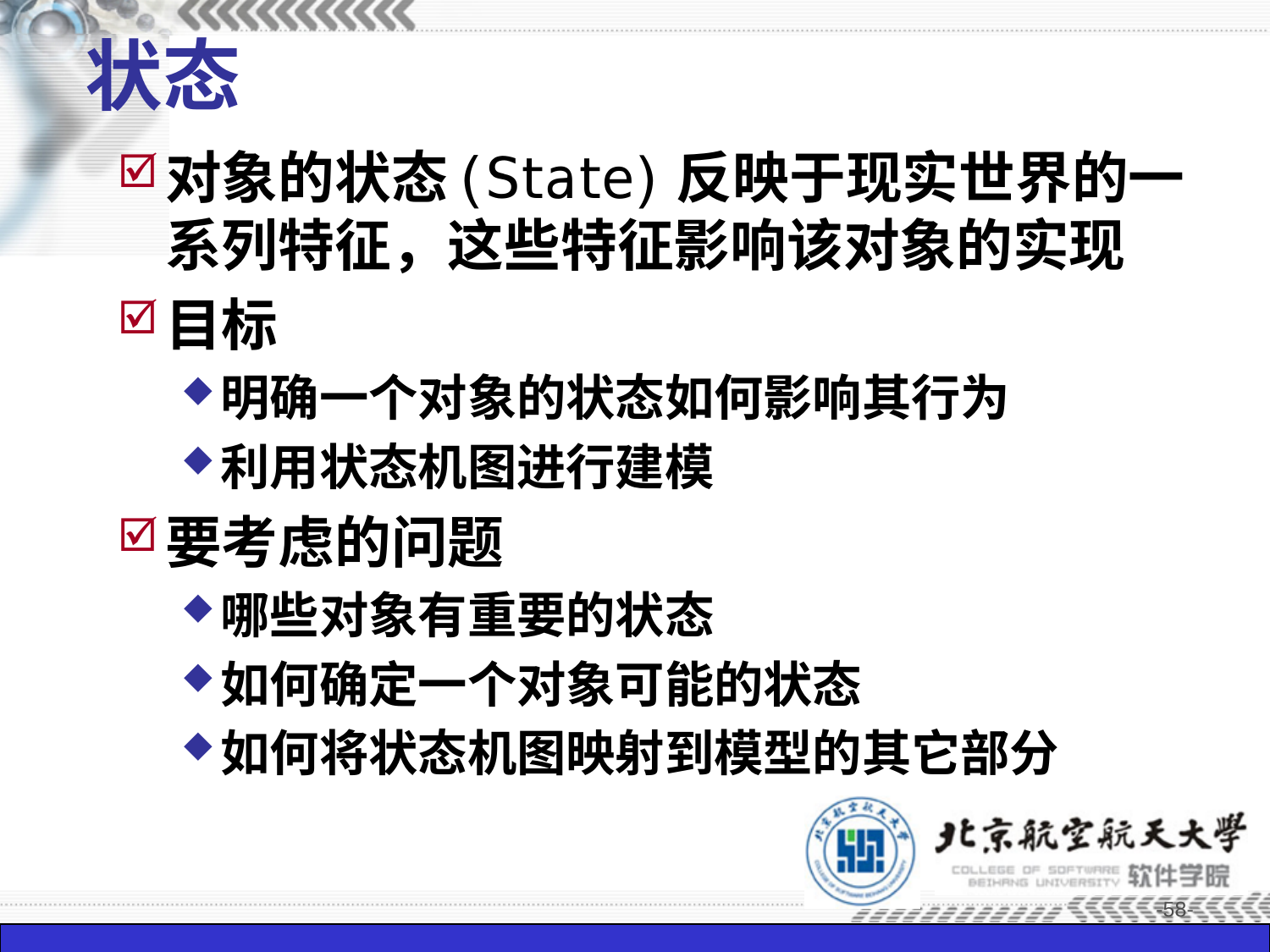

# 状态
对象的状态(State)反映于现实世界的一系列特征，这些特征影响该对象的实现
目标
明确一个对象的状态如何影响其行为
利用状态机图进行建模
要考虑的问题
哪些对象有重要的状态
如何确定一个对象可能的状态
如何将状态机图映射到模型的其它部分
-58-